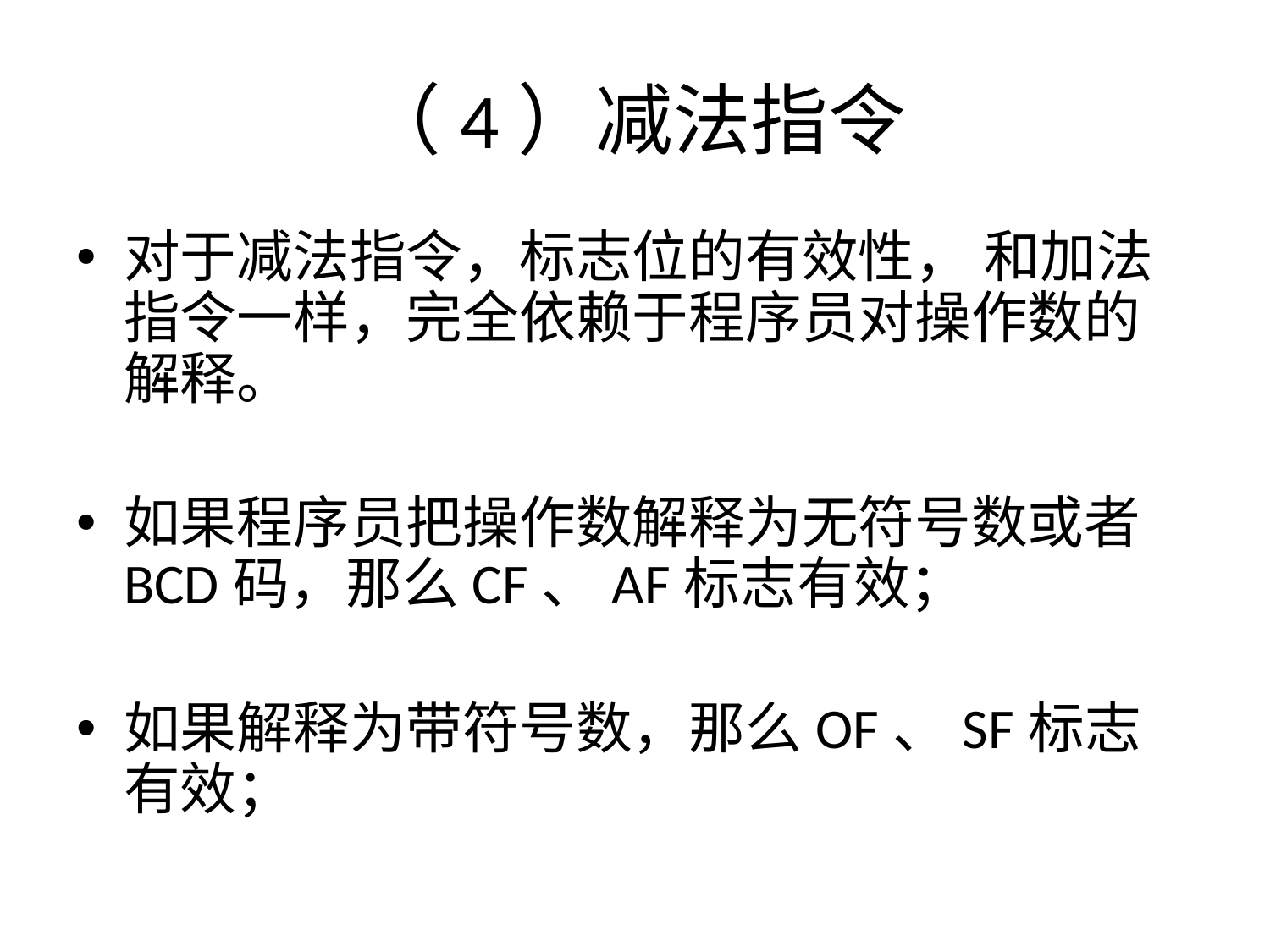

# （4）减法指令
对于减法指令，标志位的有效性， 和加法指令一样，完全依赖于程序员对操作数的解释。

如果程序员把操作数解释为无符号数或者BCD码，那么CF、AF标志有效；

如果解释为带符号数，那么OF、SF标志有效；